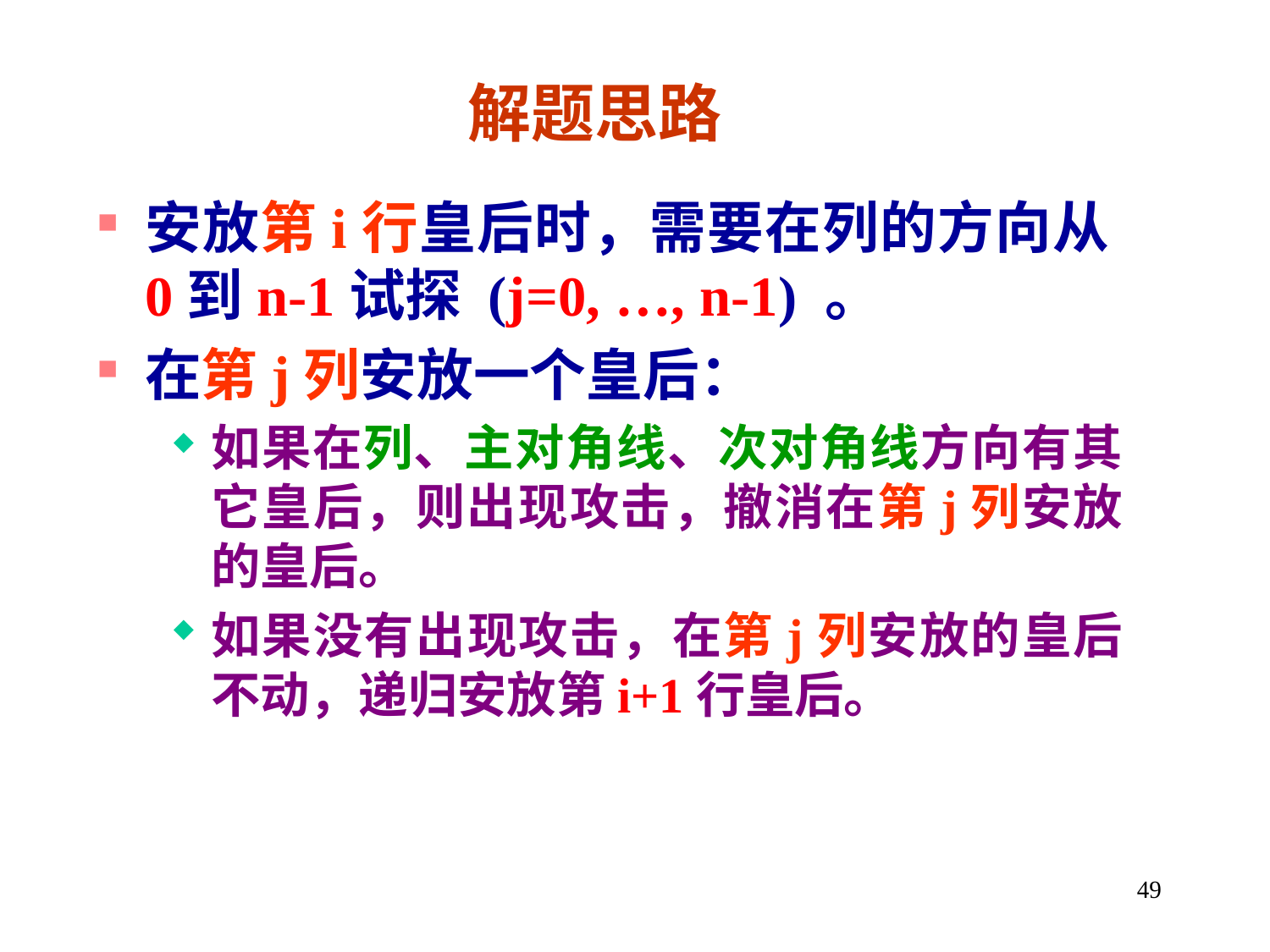

解题思路
安放第i行皇后时，需要在列的方向从0到n-1试探 (j=0, …, n-1) 。
在第j列安放一个皇后：
如果在列、主对角线、次对角线方向有其它皇后，则出现攻击，撤消在第j列安放的皇后。
如果没有出现攻击，在第j列安放的皇后不动，递归安放第i+1行皇后。
49